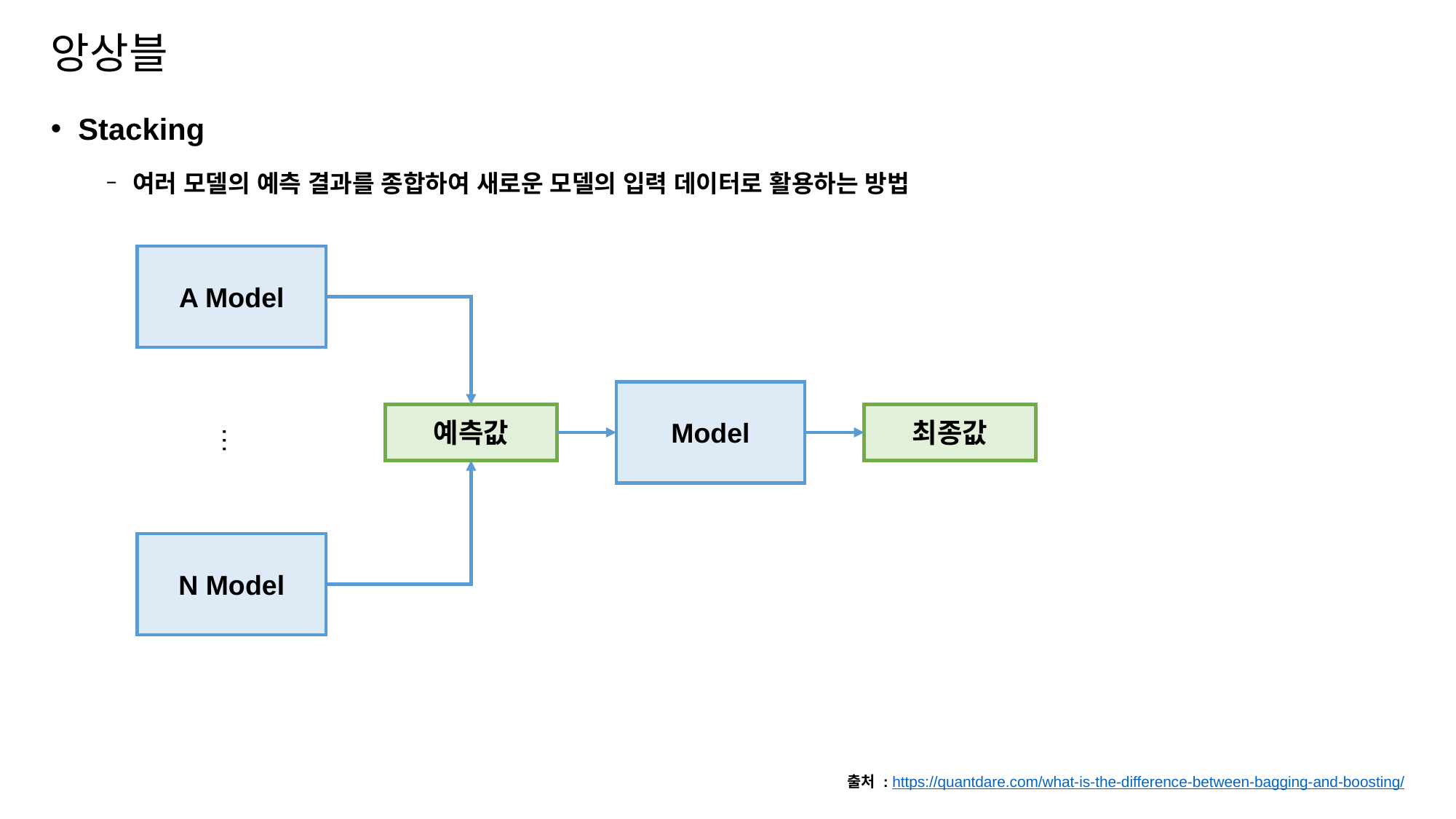

# 앙상블
Stacking
여러 모델의 예측 결과를 종합하여 새로운 모델의 입력 데이터로 활용하는 방법
A Model
Model
예측값
최종값
…
N Model
출처 : https://quantdare.com/what-is-the-difference-between-bagging-and-boosting/